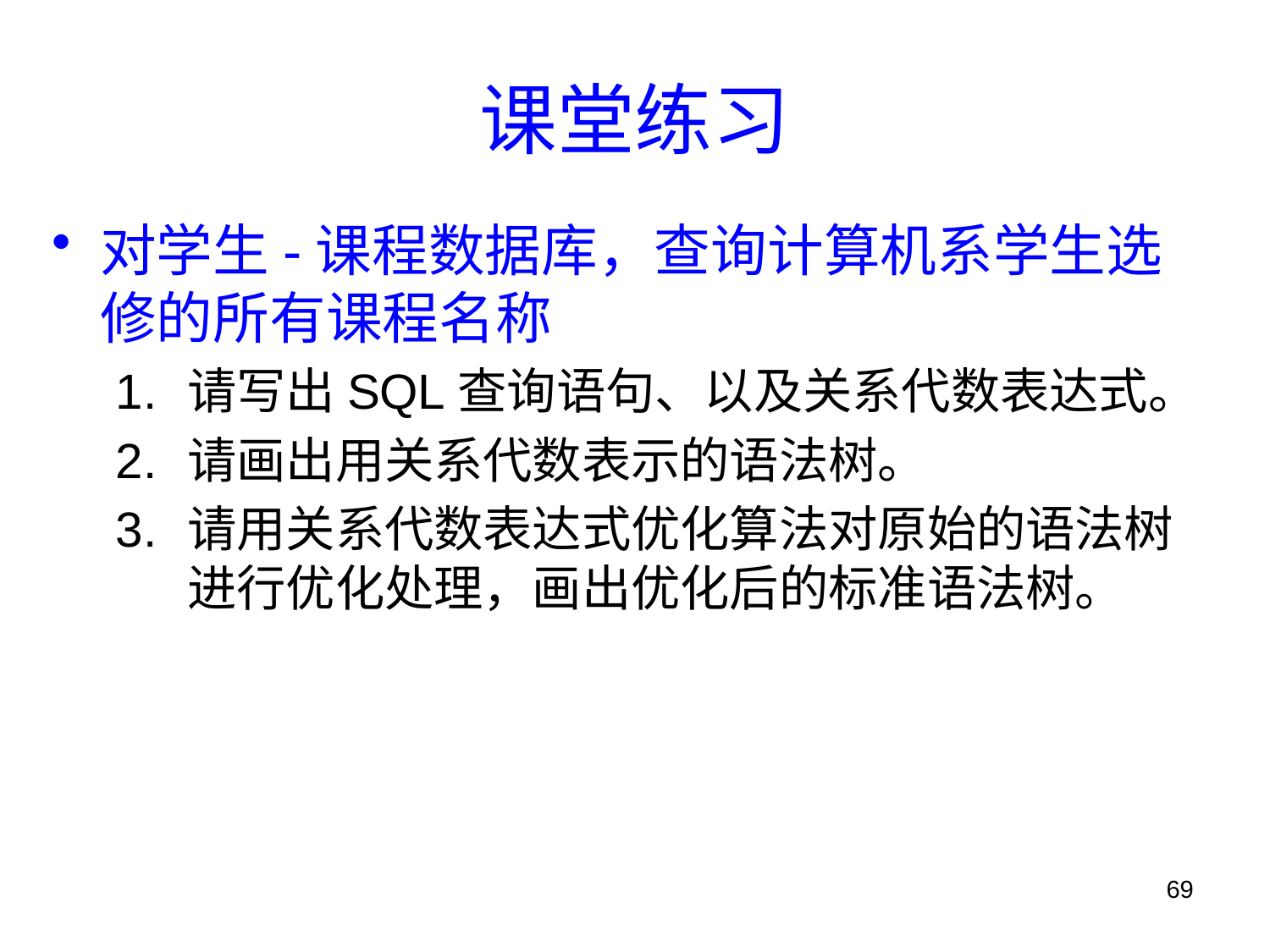

# 课堂练习
对学生-课程数据库，查询计算机系学生选修的所有课程名称
请写出SQL查询语句、以及关系代数表达式。
请画出用关系代数表示的语法树。
请用关系代数表达式优化算法对原始的语法树进行优化处理，画出优化后的标准语法树。
69